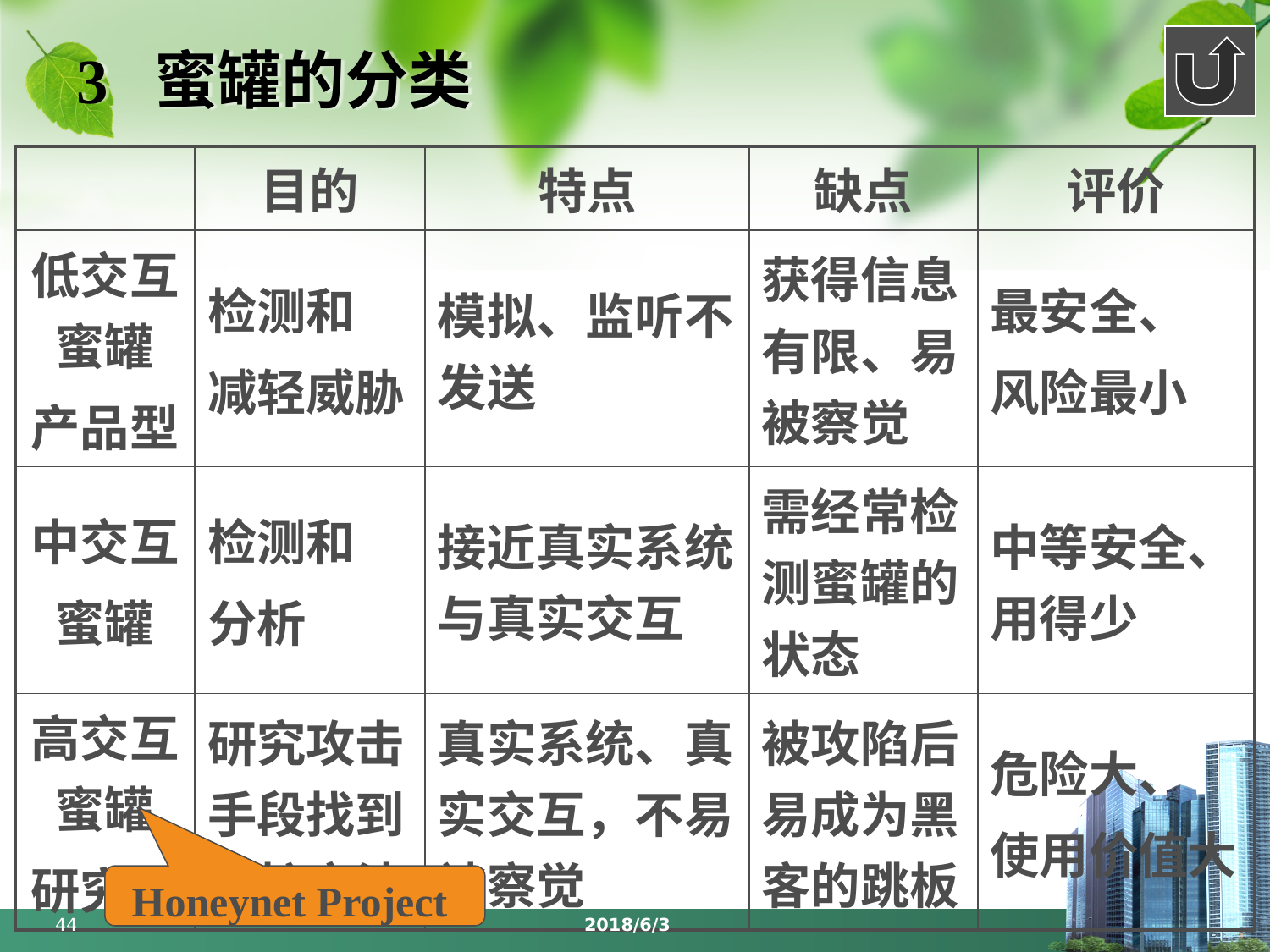

# 3  蜜罐的分类

|  | 目的 | 特点 | 缺点 | 评价 |
| --- | --- | --- | --- | --- |
| 低交互蜜罐 产品型 | 检测和 减轻威胁 | 模拟、监听不发送 | 获得信息有限、易被察觉 | 最安全、 风险最小 |
| 中交互 蜜罐 | 检测和 分析 | 接近真实系统与真实交互 | 需经常检测蜜罐的状态 | 中等安全、用得少 |
| 高交互蜜罐 研究型 | 研究攻击手段找到保护方法 | 真实系统、真实交互，不易被察觉 | 被攻陷后易成为黑客的跳板 | 危险大、 使用价值大 |
Honeynet Project
44
2018/6/3